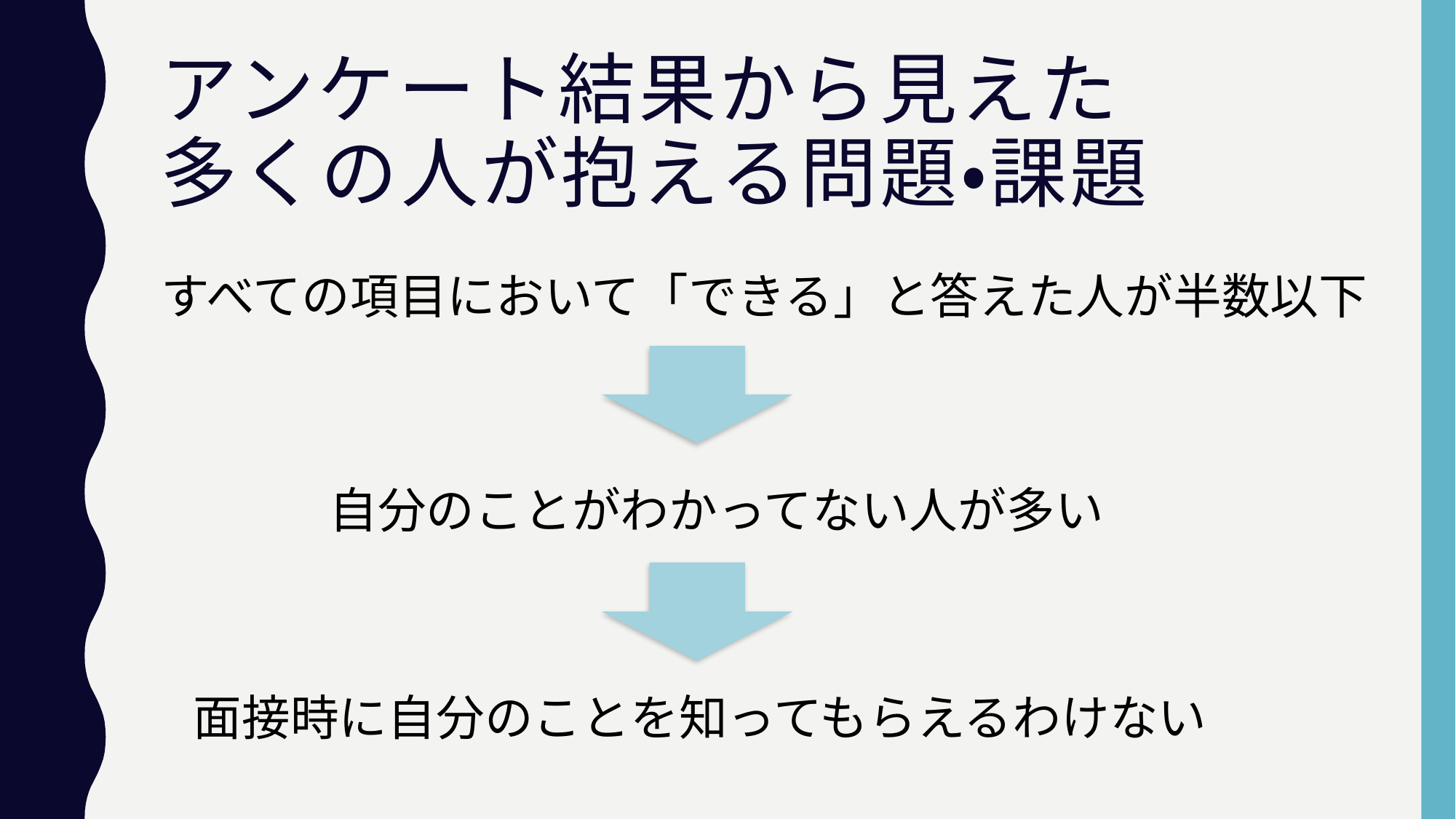

# アンケート結果から見えた 多くの人が抱える問題・課題
　すべての項目において「できる」と答えた人が半数以下

自分のことがわかってない人が多い

面接時に自分のことを知ってもらえるわけない